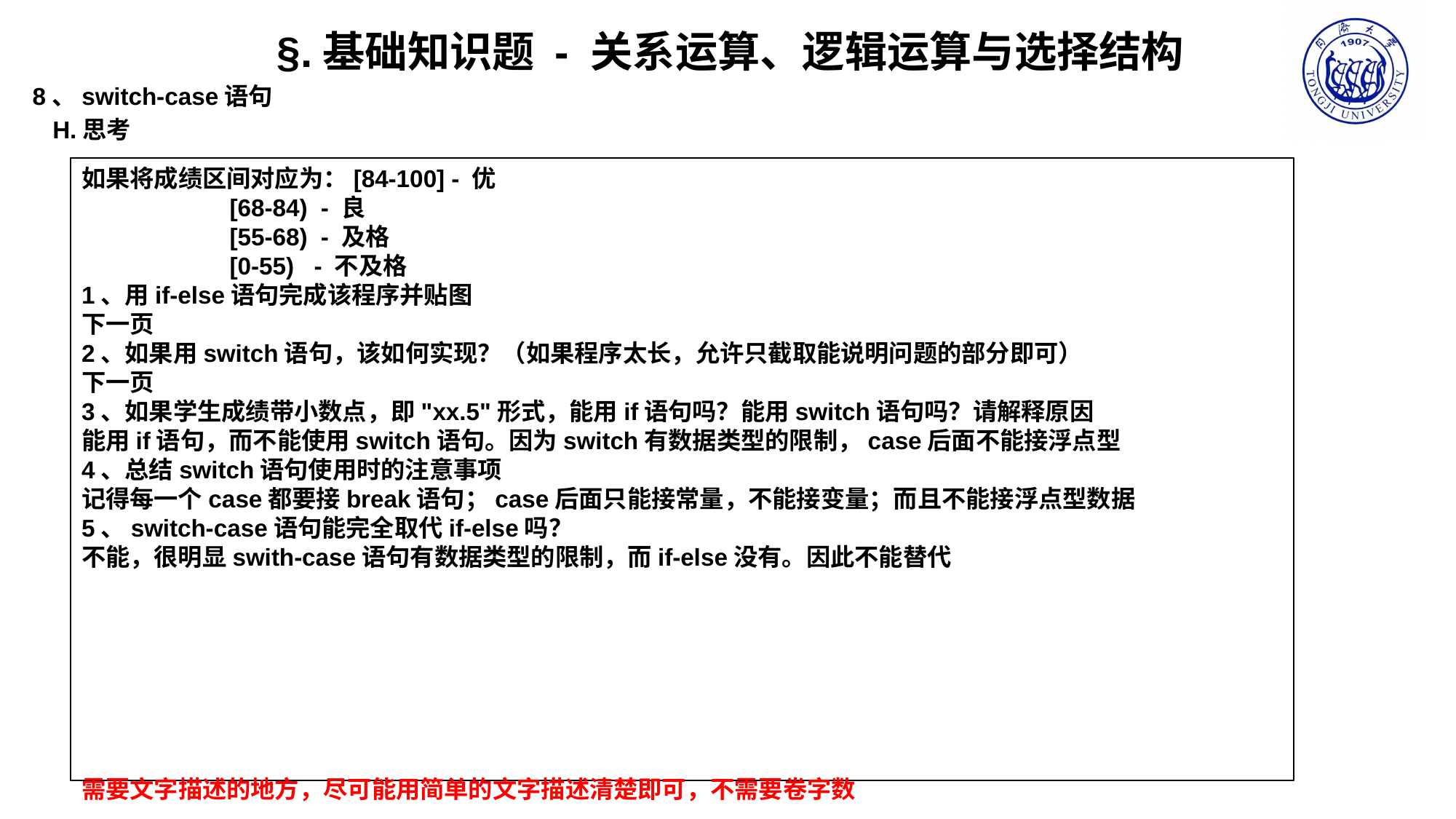

§.基础知识题 - 关系运算、逻辑运算与选择结构
8、switch-case语句
   H.思考
如果将成绩区间对应为：[84-100] - 优
                      [68-84)  - 良
                      [55-68)  - 及格
                      [0-55)   - 不及格
1、用if-else语句完成该程序并贴图
下一页
2、如果用switch语句，该如何实现？（如果程序太长，允许只截取能说明问题的部分即可）
下一页
3、如果学生成绩带小数点，即"xx.5"形式，能用if语句吗？能用switch语句吗？请解释原因
能用if语句，而不能使用switch语句。因为switch有数据类型的限制，case后面不能接浮点型
4、总结switch语句使用时的注意事项
记得每一个case都要接break语句；case后面只能接常量，不能接变量；而且不能接浮点型数据
5、switch-case语句能完全取代if-else吗？
不能，很明显swith-case语句有数据类型的限制，而if-else没有。因此不能替代

需要文字描述的地方，尽可能用简单的文字描述清楚即可，不需要卷字数